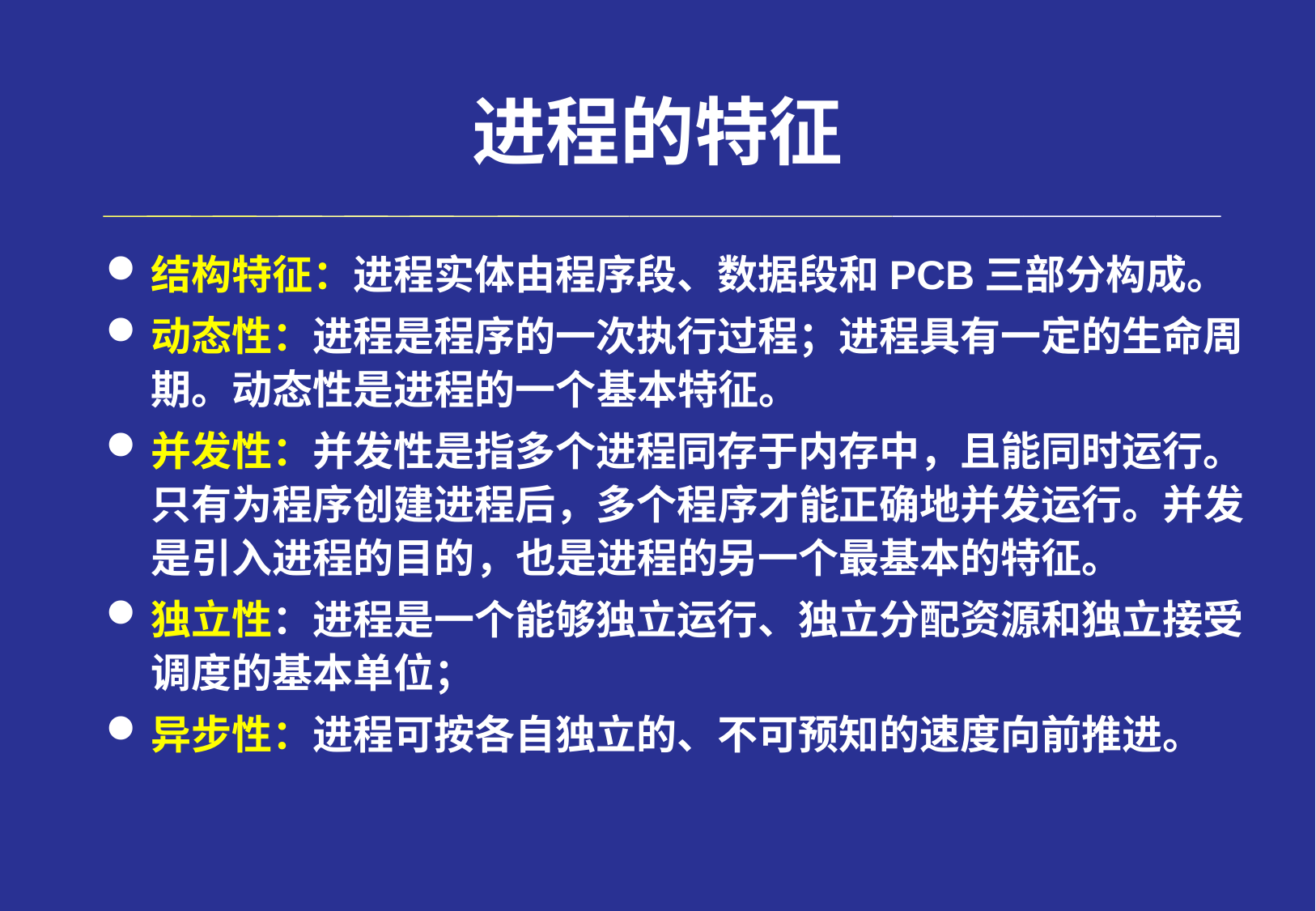

# 进程的特征
结构特征：进程实体由程序段、数据段和PCB三部分构成。
动态性：进程是程序的一次执行过程；进程具有一定的生命周期。动态性是进程的一个基本特征。
并发性：并发性是指多个进程同存于内存中，且能同时运行。只有为程序创建进程后，多个程序才能正确地并发运行。并发是引入进程的目的，也是进程的另一个最基本的特征。
独立性：进程是一个能够独立运行、独立分配资源和独立接受调度的基本单位；
异步性：进程可按各自独立的、不可预知的速度向前推进。